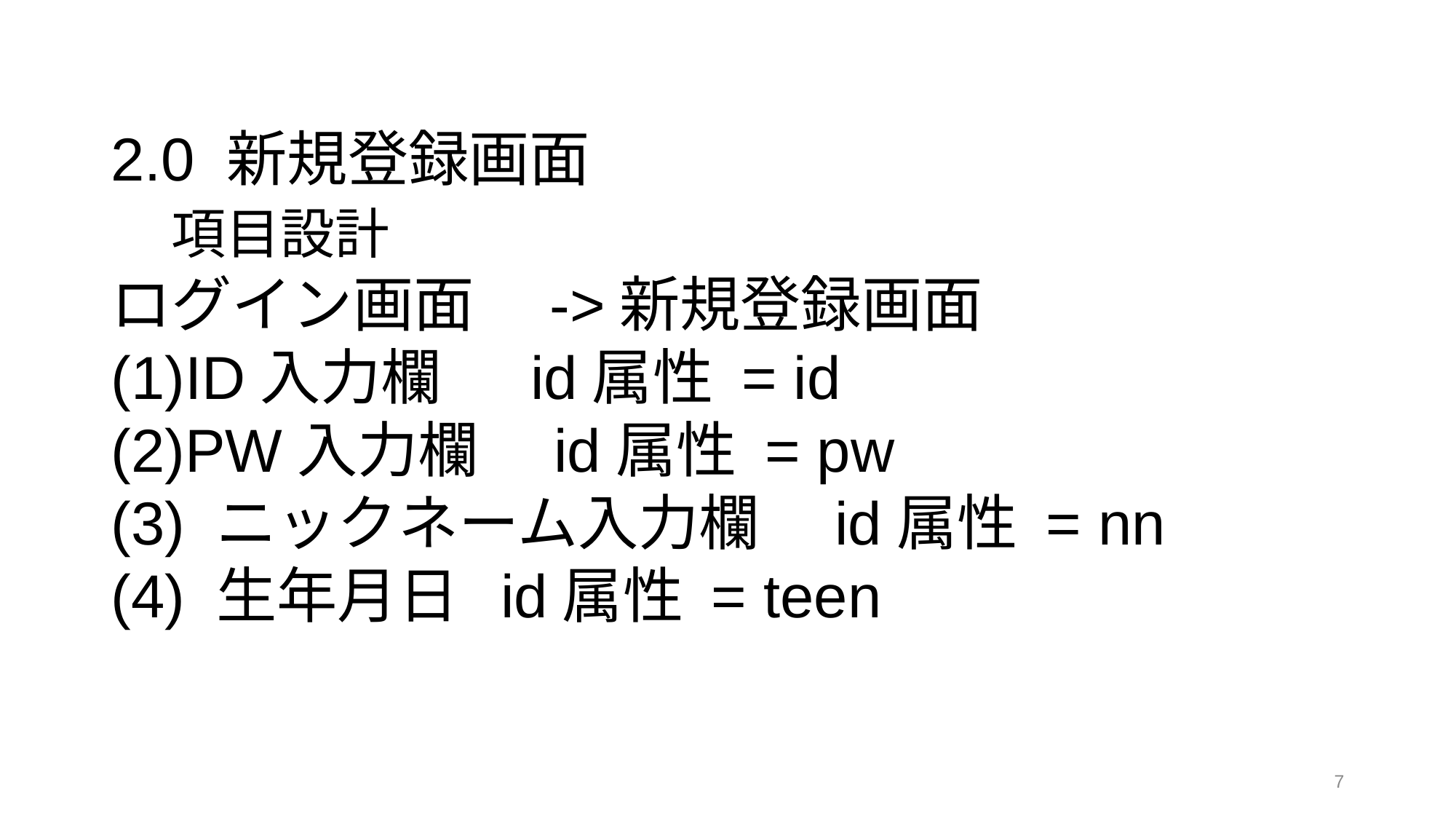

2.0 新規登録画面
　項目設計
ログイン画面　->新規登録画面
(1)ID入力欄　 id属性 = id
(2)PW入力欄　id属性 = pw
(3) ニックネーム入力欄　id属性 = nn
(4) 生年月日  id属性 = teen
7